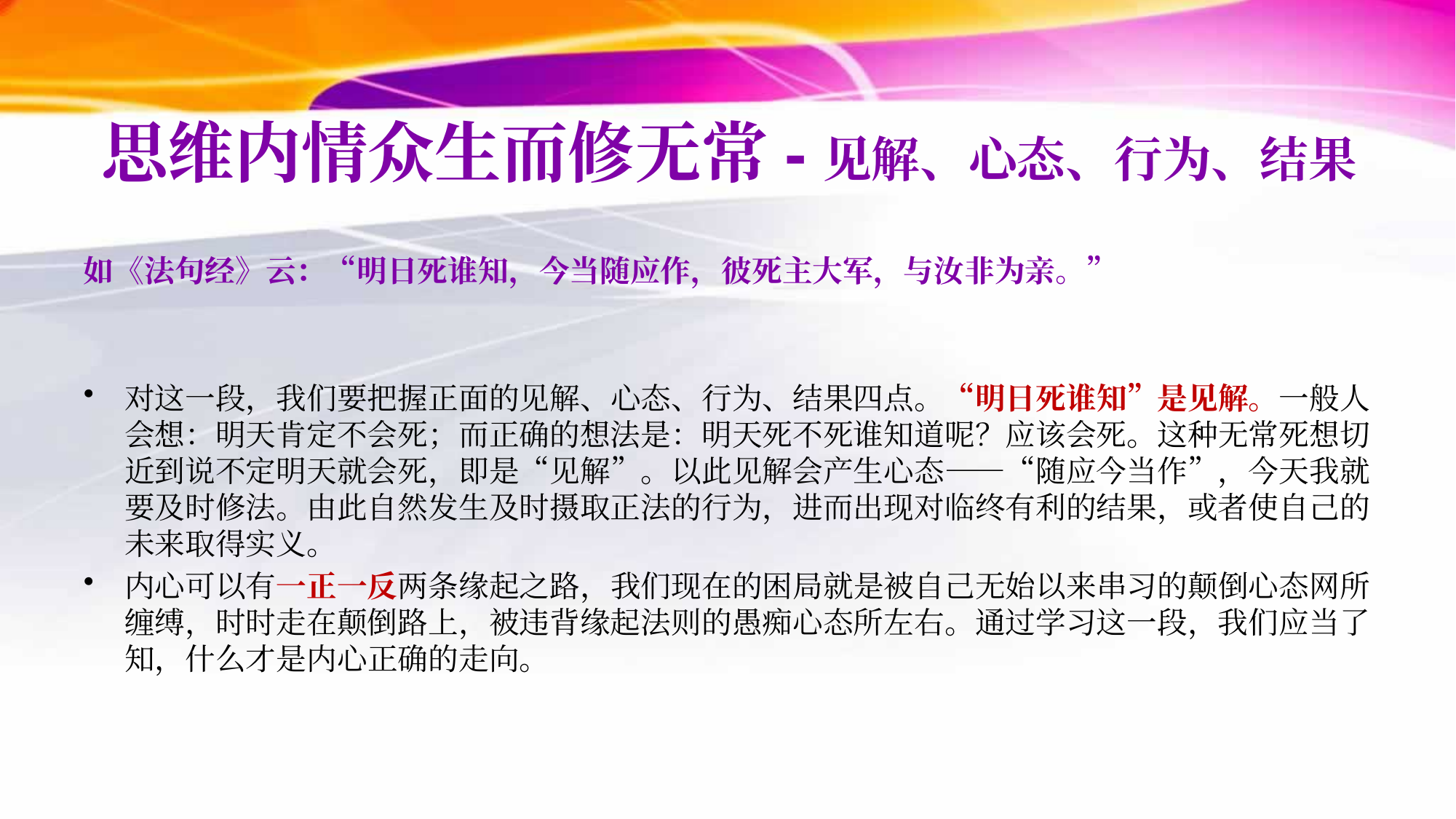

# 思维内情众生而修无常-见解、心态、行为、结果
如《法句经》云：“明日死谁知，今当随应作，彼死主大军，与汝非为亲。”

对这一段，我们要把握正面的见解、心态、行为、结果四点。“明日死谁知”是见解。一般人会想：明天肯定不会死；而正确的想法是：明天死不死谁知道呢？应该会死。这种无常死想切近到说不定明天就会死，即是“见解”。以此见解会产生心态——“随应今当作”，今天我就要及时修法。由此自然发生及时摄取正法的行为，进而出现对临终有利的结果，或者使自己的未来取得实义。
内心可以有一正一反两条缘起之路，我们现在的困局就是被自己无始以来串习的颠倒心态网所缠缚，时时走在颠倒路上，被违背缘起法则的愚痴心态所左右。通过学习这一段，我们应当了知，什么才是内心正确的走向。